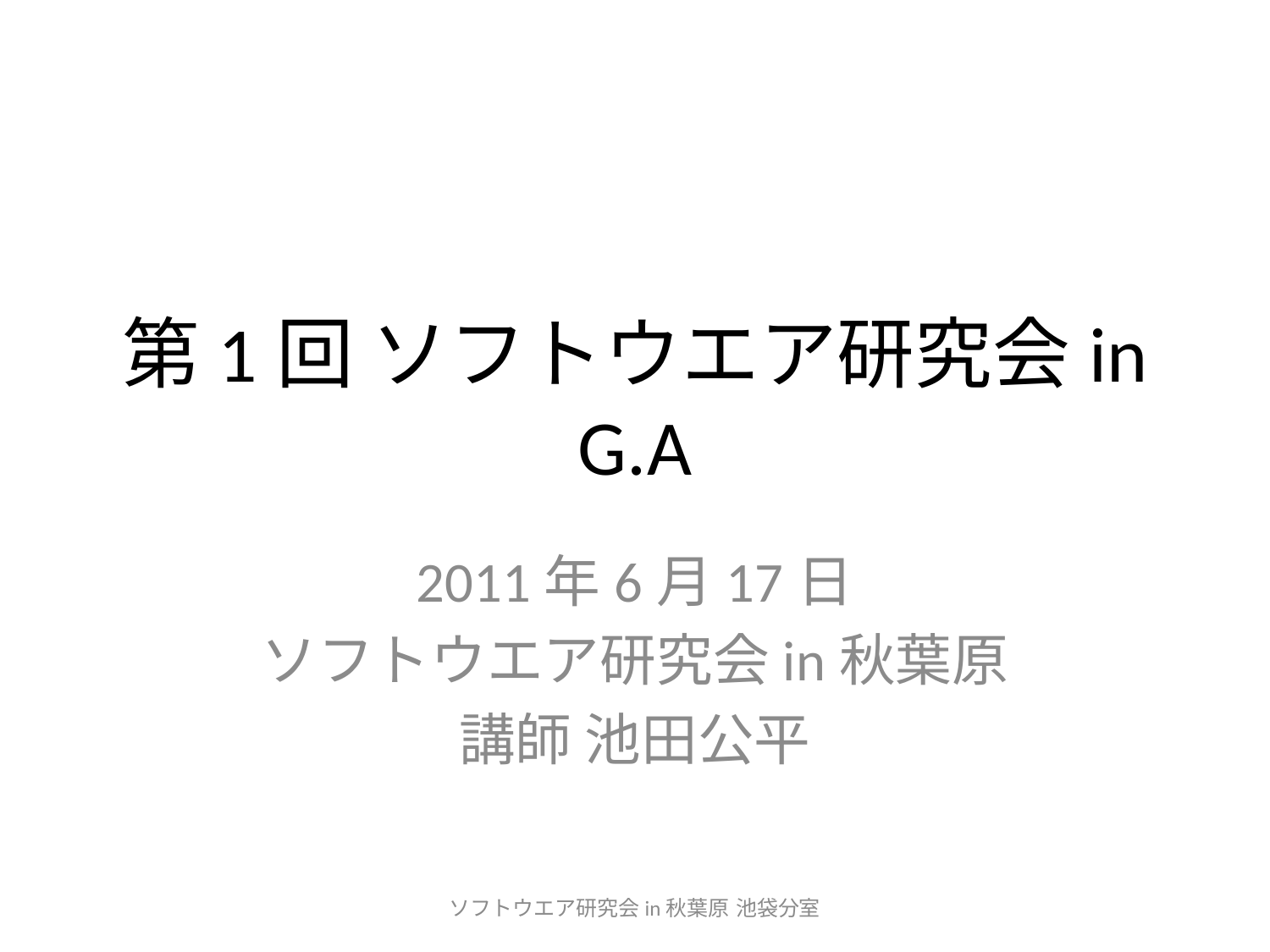

# 第1回 ソフトウエア研究会in G.A
2011年6月17日
ソフトウエア研究会in秋葉原
講師 池田公平
ソフトウエア研究会in秋葉原 池袋分室